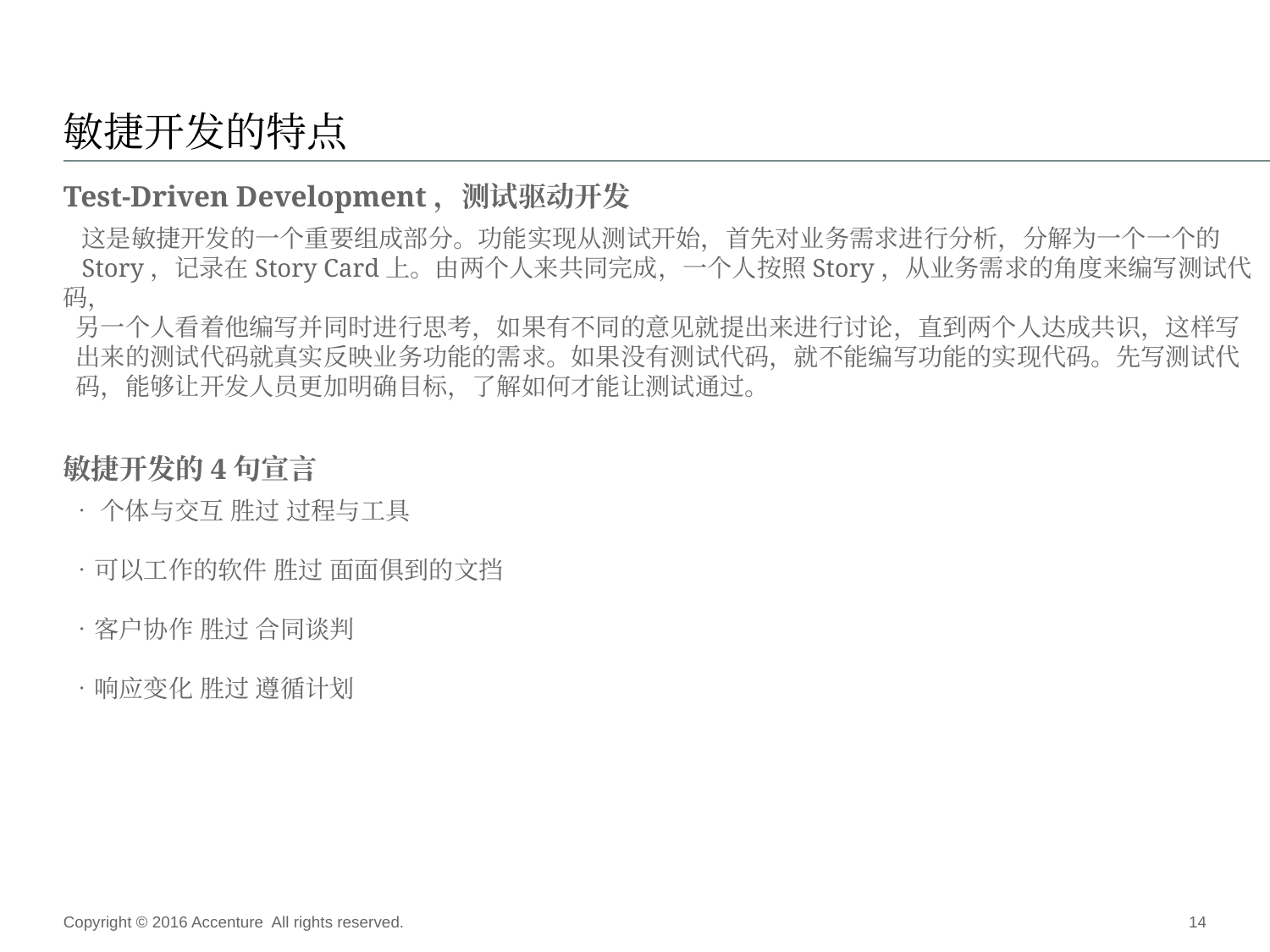

# 敏捷开发的特点
Test-Driven Development，测试驱动开发
  这是敏捷开发的一个重要组成部分。功能实现从测试开始，首先对业务需求进行分析，分解为一个一个的
  Story，记录在Story Card上。由两个人来共同完成，一个人按照Story，从业务需求的角度来编写测试代码，
  另一个人看着他编写并同时进行思考，如果有不同的意见就提出来进行讨论，直到两个人达成共识，这样写
  出来的测试代码就真实反映业务功能的需求。如果没有测试代码，就不能编写功能的实现代码。先写测试代
  码，能够让开发人员更加明确目标，了解如何才能让测试通过。

敏捷开发的4句宣言
 •个体与交互 胜过 过程与工具
 •可以工作的软件 胜过 面面俱到的文挡
 •客户协作 胜过 合同谈判
 •响应变化 胜过 遵循计划
Copyright © 2016 Accenture  All rights reserved.
14